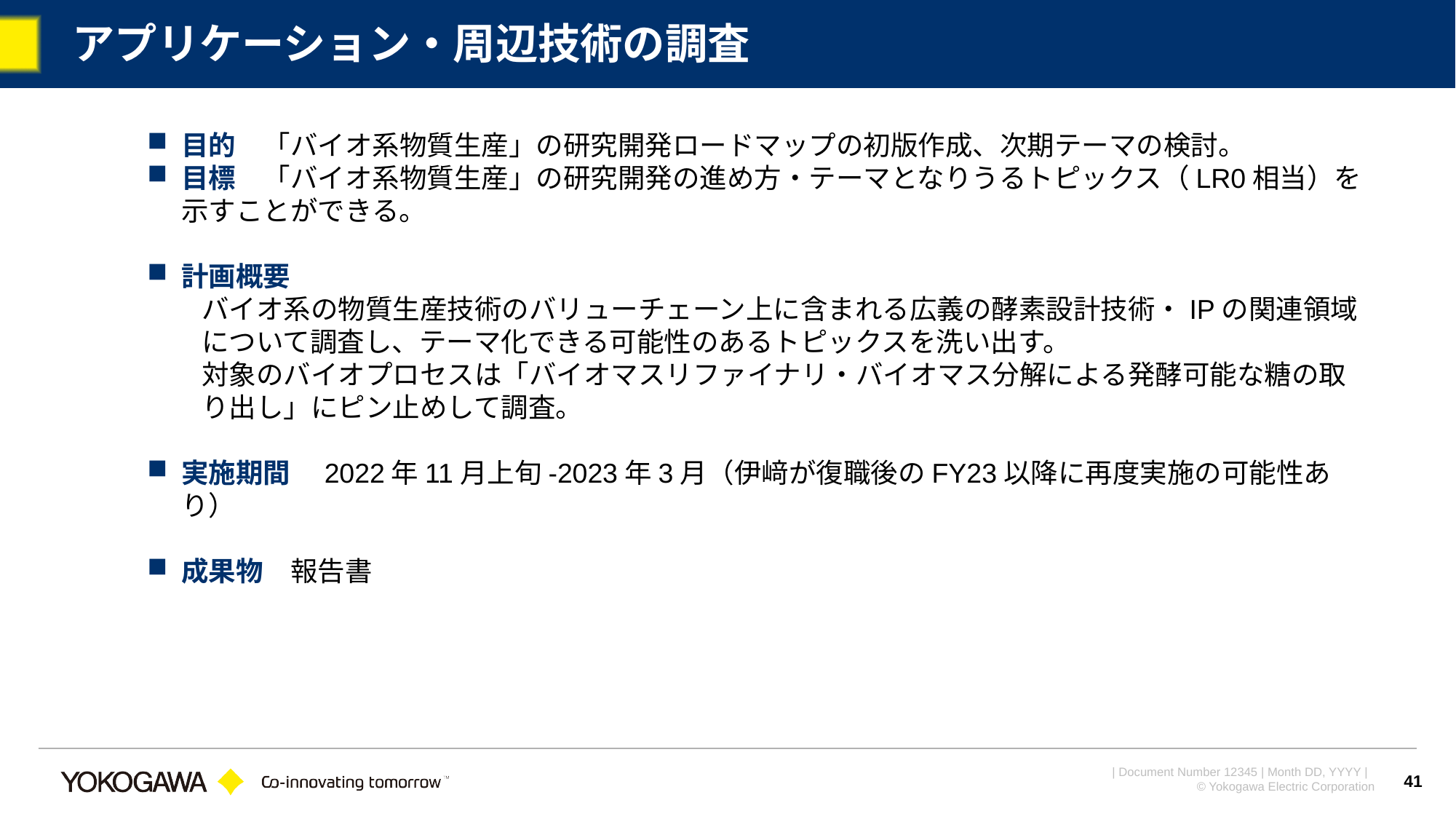

# アプリケーション・周辺技術の調査
目的　「バイオ系物質生産」の研究開発ロードマップの初版作成、次期テーマの検討。
目標　「バイオ系物質生産」の研究開発の進め方・テーマとなりうるトピックス（LR0相当）を示すことができる。

計画概要
バイオ系の物質生産技術のバリューチェーン上に含まれる広義の酵素設計技術・IPの関連領域について調査し、テーマ化できる可能性のあるトピックスを洗い出す。
対象のバイオプロセスは「バイオマスリファイナリ・バイオマス分解による発酵可能な糖の取り出し」にピン止めして調査。

実施期間　2022年11月上旬-2023年3月（伊﨑が復職後のFY23以降に再度実施の可能性あり）

成果物　報告書
41